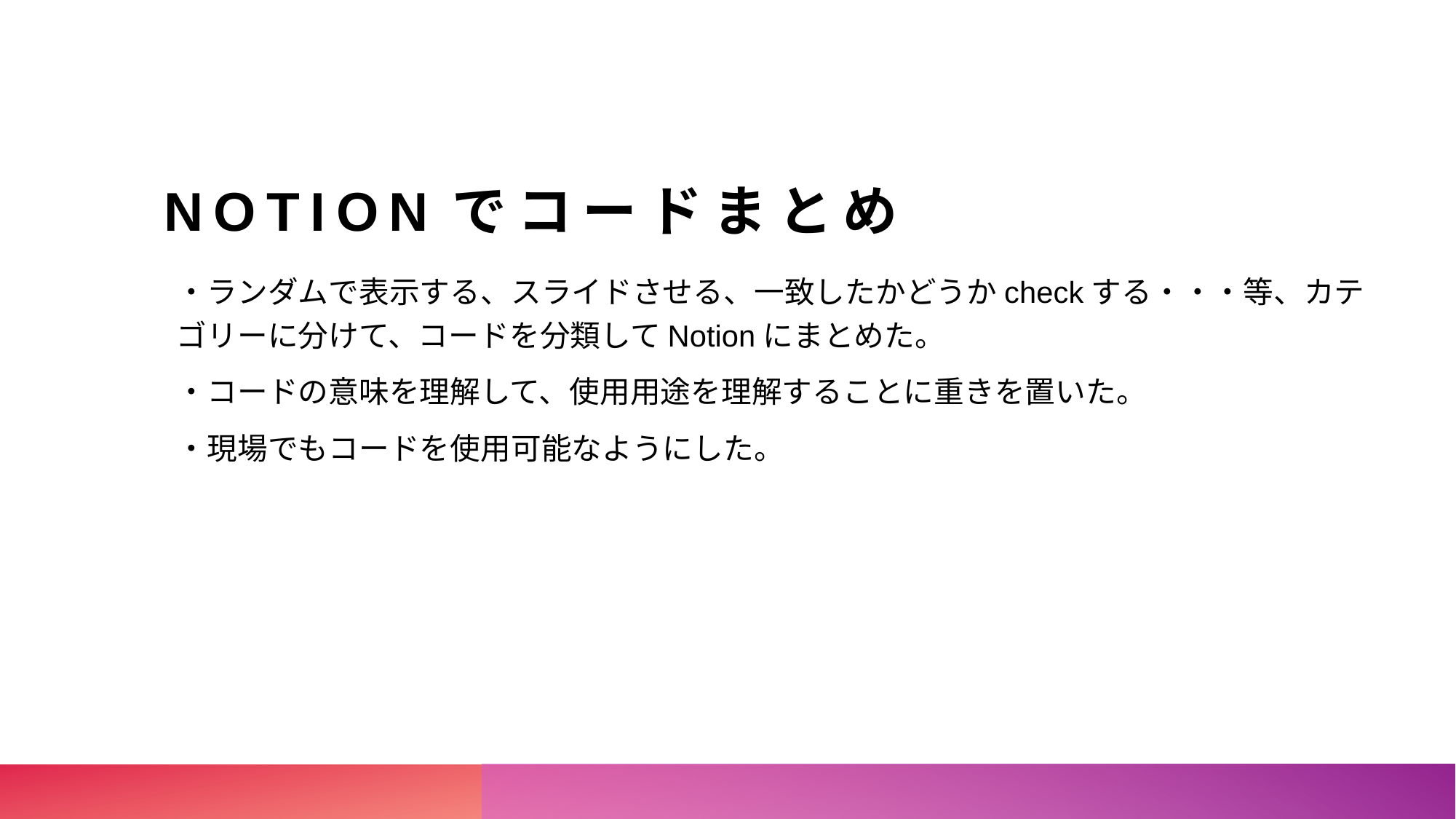

# Notionでコードまとめ
・ランダムで表示する、スライドさせる、一致したかどうかcheckする・・・等、カテゴリーに分けて、コードを分類してNotionにまとめた。
・コードの意味を理解して、使用用途を理解することに重きを置いた。
・現場でもコードを使用可能なようにした。